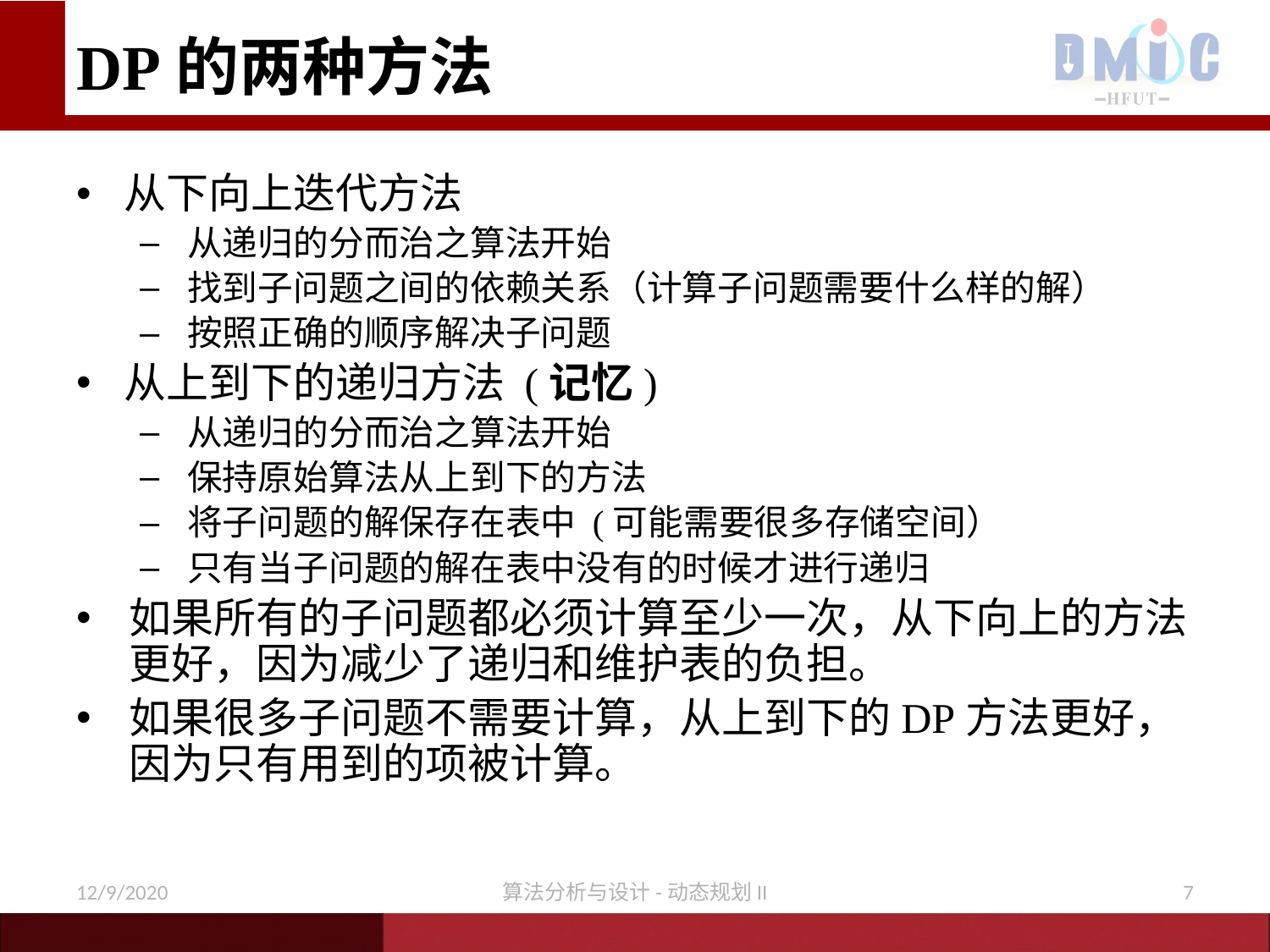

# DP的两种方法
从下向上迭代方法
从递归的分而治之算法开始
找到子问题之间的依赖关系（计算子问题需要什么样的解）
按照正确的顺序解决子问题
从上到下的递归方法 (记忆)
从递归的分而治之算法开始
保持原始算法从上到下的方法
将子问题的解保存在表中 (可能需要很多存储空间）
只有当子问题的解在表中没有的时候才进行递归
如果所有的子问题都必须计算至少一次，从下向上的方法更好，因为减少了递归和维护表的负担。
如果很多子问题不需要计算，从上到下的DP方法更好，因为只有用到的项被计算。

12/9/2020
算法分析与设计-动态规划II
7